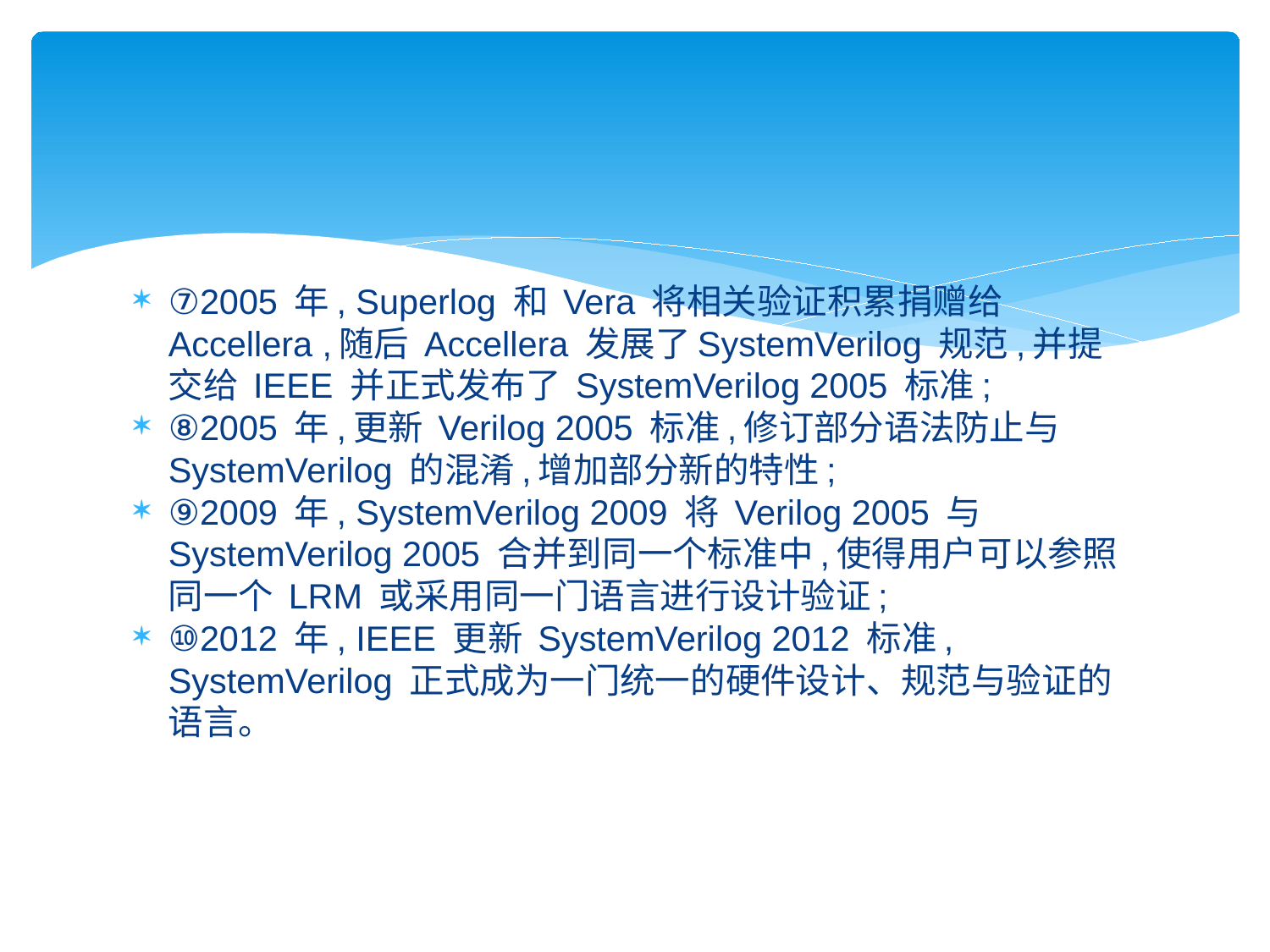

#
⑦2005 年, Superlog 和 Vera 将相关验证积累捐赠给 Accellera ,随后 Accellera 发展了SystemVerilog 规范,并提交给 IEEE 并正式发布了 SystemVerilog 2005 标准;
⑧2005 年,更新 Verilog 2005 标准,修订部分语法防止与 SystemVerilog 的混淆,增加部分新的特性;
⑨2009 年, SystemVerilog 2009 将 Verilog 2005 与 SystemVerilog 2005 合并到同一个标准中,使得用户可以参照同一个 LRM 或采用同一门语言进行设计验证;
⑩2012 年, IEEE 更新 SystemVerilog 2012 标准, SystemVerilog 正式成为一门统一的硬件设计、规范与验证的语言。